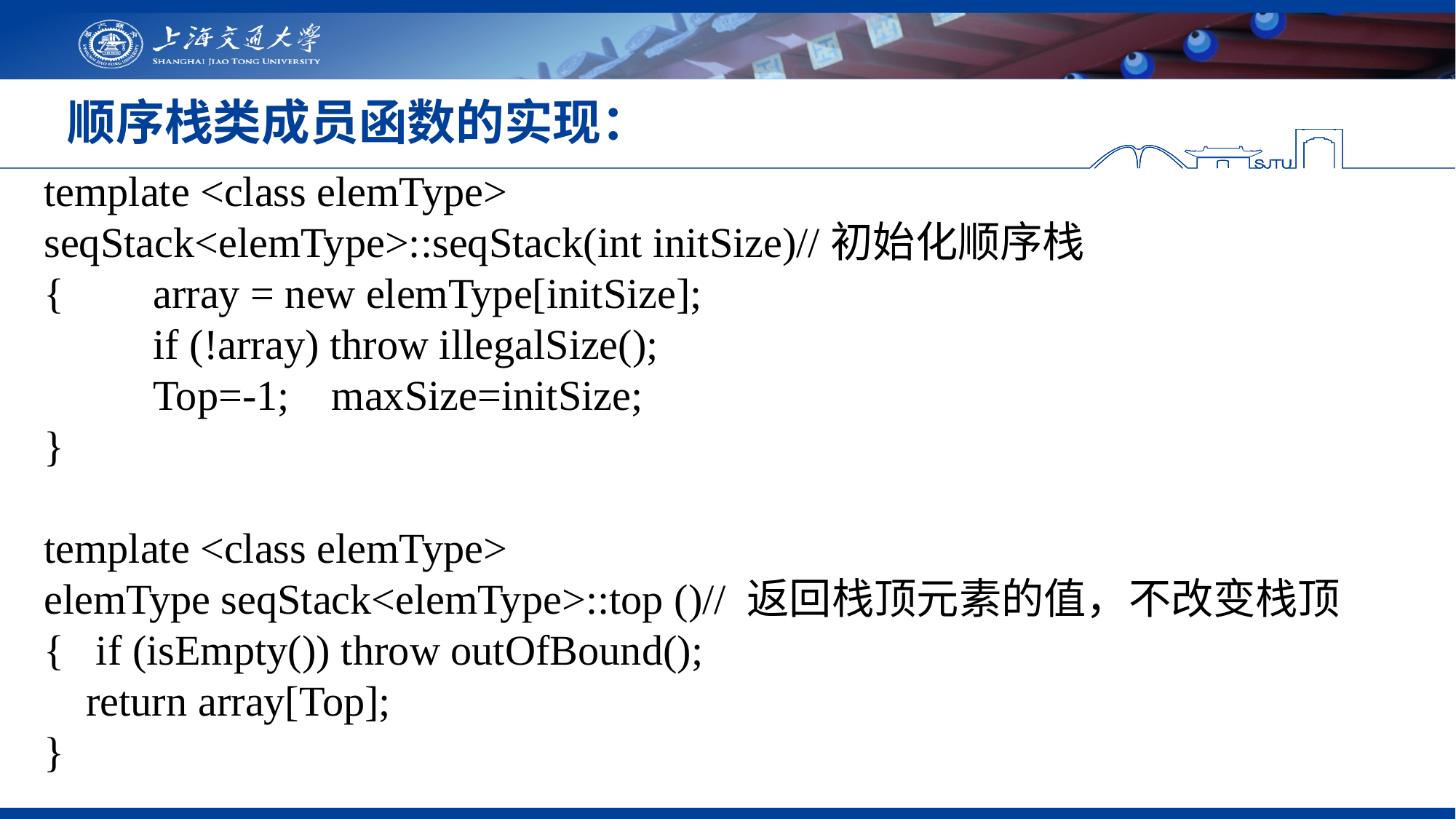

# 顺序栈类成员函数的实现：
template <class elemType>
seqStack<elemType>::seqStack(int initSize)//初始化顺序栈
{	array = new elemType[initSize];
	if (!array) throw illegalSize();
	Top=-1;    maxSize=initSize;
}

template <class elemType>
elemType seqStack<elemType>::top ()// 返回栈顶元素的值，不改变栈顶
{   if (isEmpty()) throw outOfBound();
    return array[Top];
}